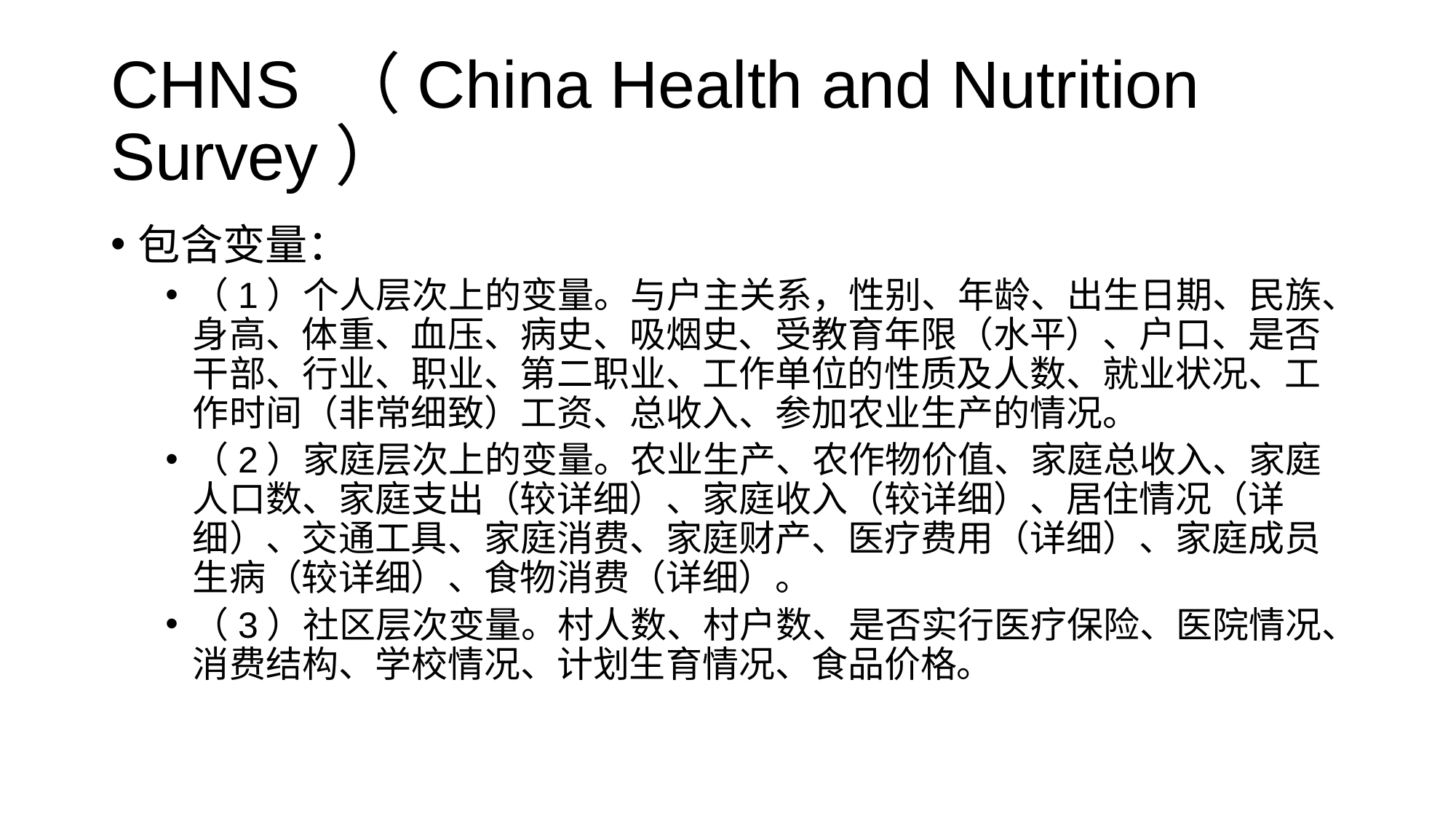

# CHNS （China Health and Nutrition Survey）
包含变量：
（1）个人层次上的变量。与户主关系，性别、年龄、出生日期、民族、身高、体重、血压、病史、吸烟史、受教育年限（水平）、户口、是否干部、行业、职业、第二职业、工作单位的性质及人数、就业状况、工作时间（非常细致）工资、总收入、参加农业生产的情况。
（2）家庭层次上的变量。农业生产、农作物价值、家庭总收入、家庭人口数、家庭支出（较详细）、家庭收入（较详细）、居住情况（详细）、交通工具、家庭消费、家庭财产、医疗费用（详细）、家庭成员生病（较详细）、食物消费（详细）。
（3）社区层次变量。村人数、村户数、是否实行医疗保险、医院情况、消费结构、学校情况、计划生育情况、食品价格。